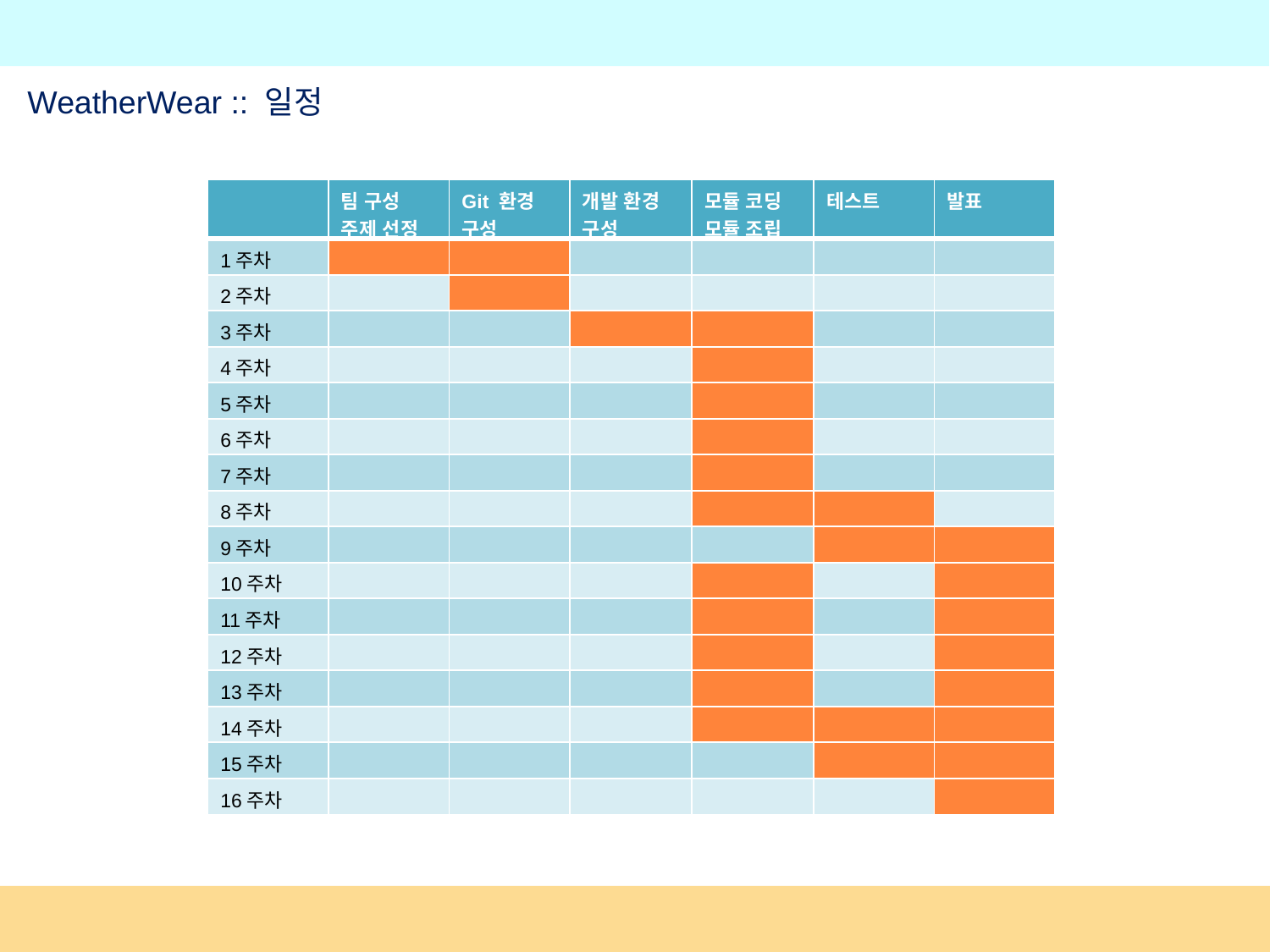

WeatherWear :: 일정
|  | 팀 구성 주제 선정 | Git 환경 구성 | 개발 환경 구성 | 모듈 코딩 모듈 조립 | 테스트 | 발표 |
| --- | --- | --- | --- | --- | --- | --- |
| 1주차 |  |  |  |  |  |  |
| 2주차 |  |  |  |  |  |  |
| 3주차 |  |  |  |  |  |  |
| 4주차 |  |  |  |  |  |  |
| 5주차 |  |  |  |  |  |  |
| 6주차 |  |  |  |  |  |  |
| 7주차 |  |  |  |  |  |  |
| 8주차 |  |  |  |  |  |  |
| 9주차 |  |  |  |  |  |  |
| 10주차 |  |  |  |  |  |  |
| 11주차 |  |  |  |  |  |  |
| 12주차 |  |  |  |  |  |  |
| 13주차 |  |  |  |  |  |  |
| 14주차 |  |  |  |  |  |  |
| 15주차 |  |  |  |  |  |  |
| 16주차 |  |  |  |  |  |  |